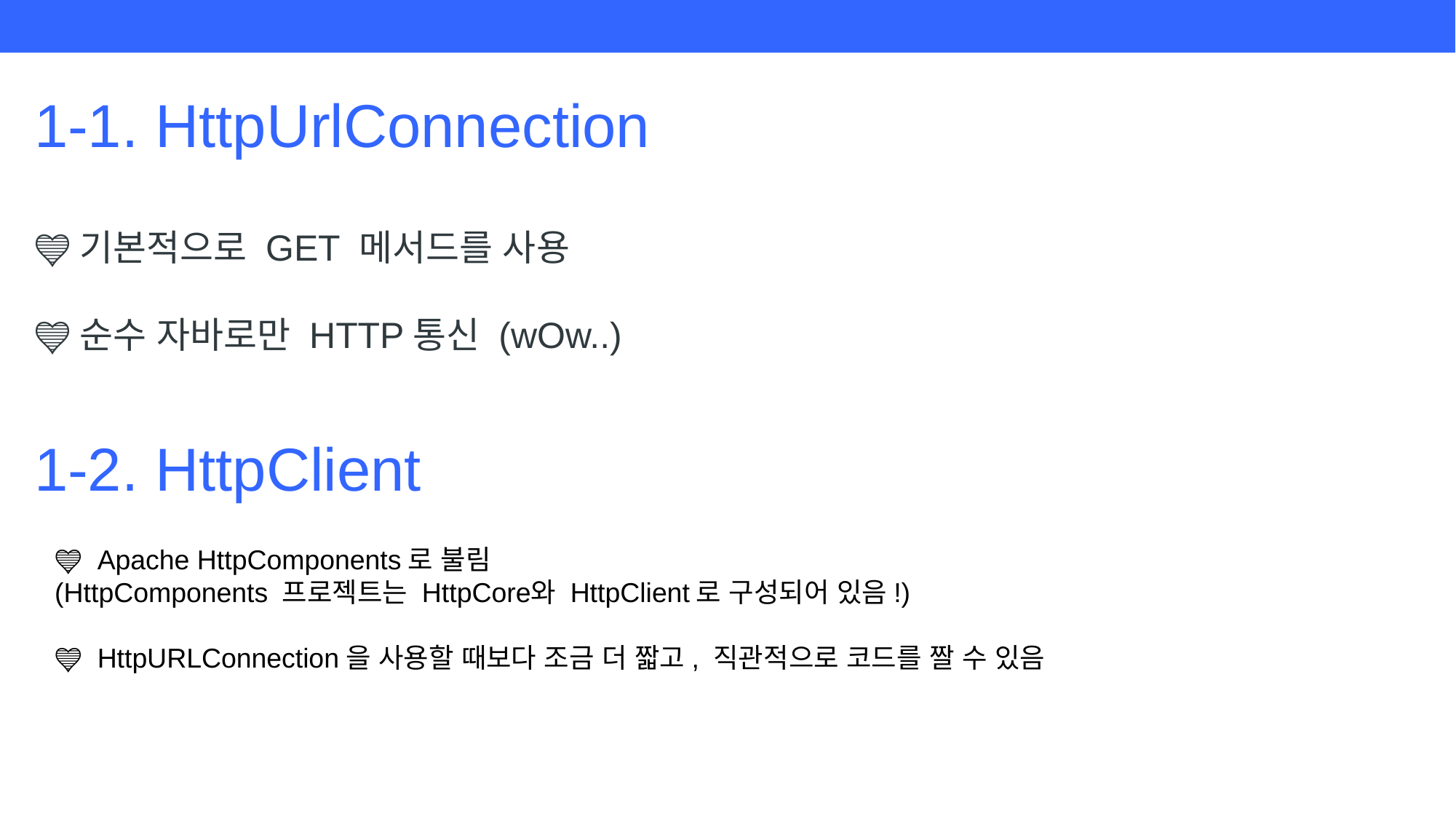

1-1. HttpUrlConnection
💙기본적으로 GET 메서드를 사용

💙순수 자바로만 HTTP통신 (wOw..)

1-2. HttpClient
💙  Apache HttpComponents로 불림
(HttpComponents 프로젝트는 HttpCore와 HttpClient로 구성되어 있음!)

💙  HttpURLConnection을 사용할 때보다 조금 더 짧고, 직관적으로 코드를 짤 수 있음